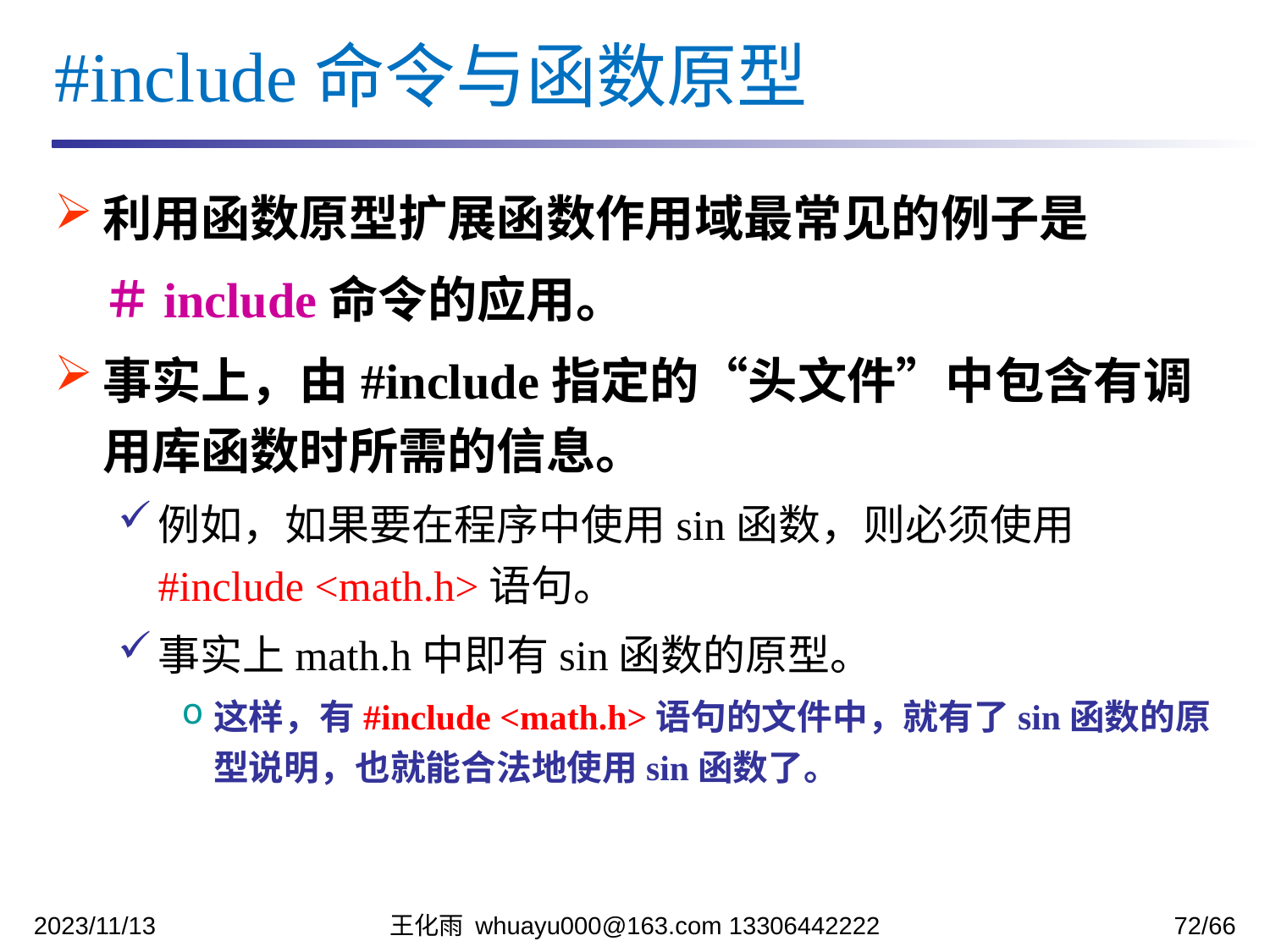

#include命令与函数原型
利用函数原型扩展函数作用域最常见的例子是
	＃include命令的应用。
事实上，由#include指定的“头文件”中包含有调用库函数时所需的信息。
例如，如果要在程序中使用sin函数，则必须使用#include <math.h>语句。
事实上math.h中即有sin函数的原型。
这样，有#include <math.h>语句的文件中，就有了sin函数的原型说明，也就能合法地使用sin函数了。
2023/11/13
王化雨 whuayu000@163.com 13306442222
72/66